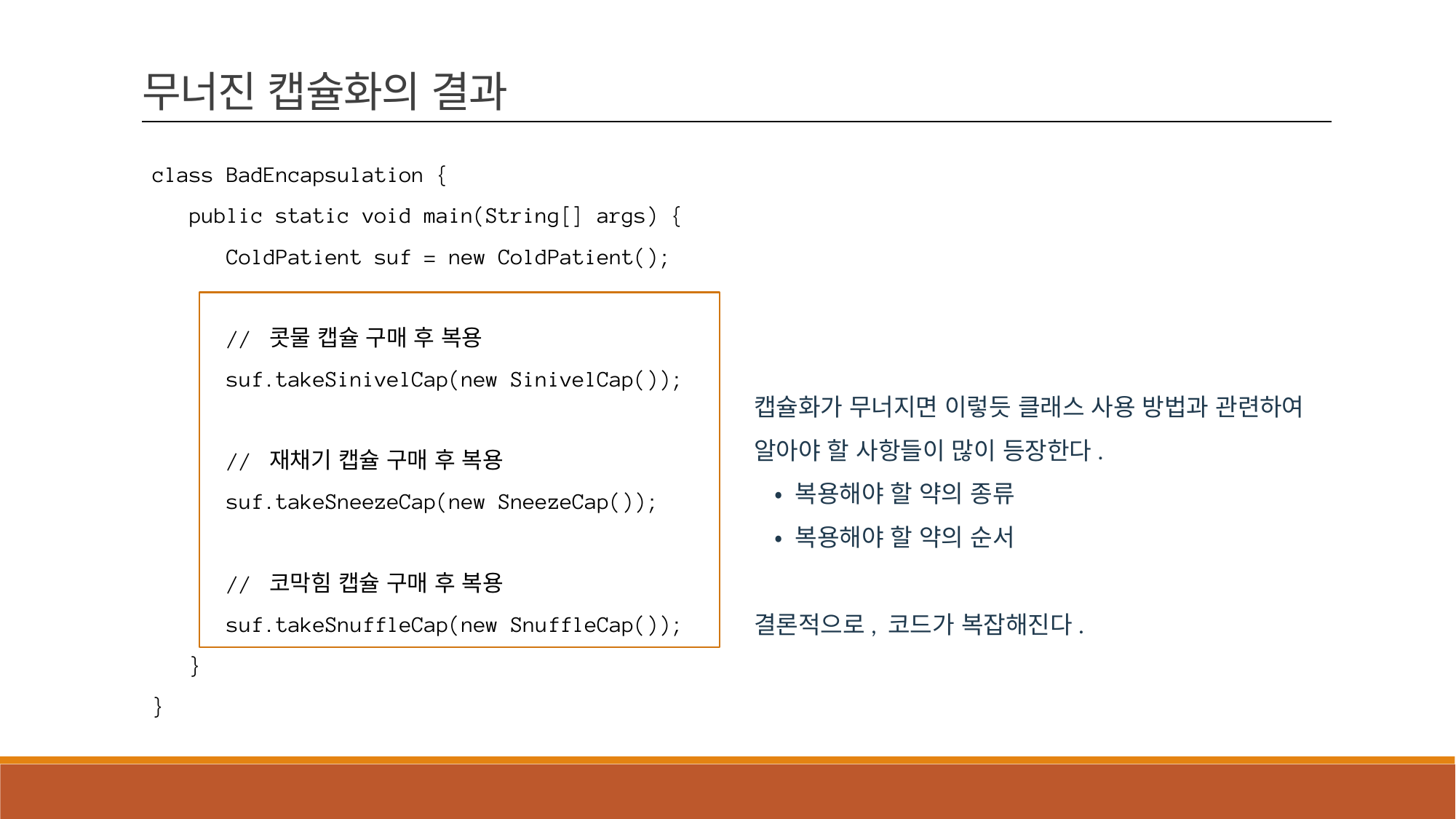

무너진 캡슐화의 결과
class BadEncapsulation {
   public static void main(String[] args) {
      ColdPatient suf = new ColdPatient();

      // 콧물 캡슐 구매 후 복용
      suf.takeSinivelCap(new SinivelCap());

      // 재채기 캡슐 구매 후 복용
      suf.takeSneezeCap(new SneezeCap());

      // 코막힘 캡슐 구매 후 복용
      suf.takeSnuffleCap(new SnuffleCap());
   }
}

캡슐화가 무너지면 이렇듯 클래스 사용 방법과 관련하여 알아야 할 사항들이 많이 등장한다.
   • 복용해야 할 약의 종류
   • 복용해야 할 약의 순서

결론적으로, 코드가 복잡해진다.